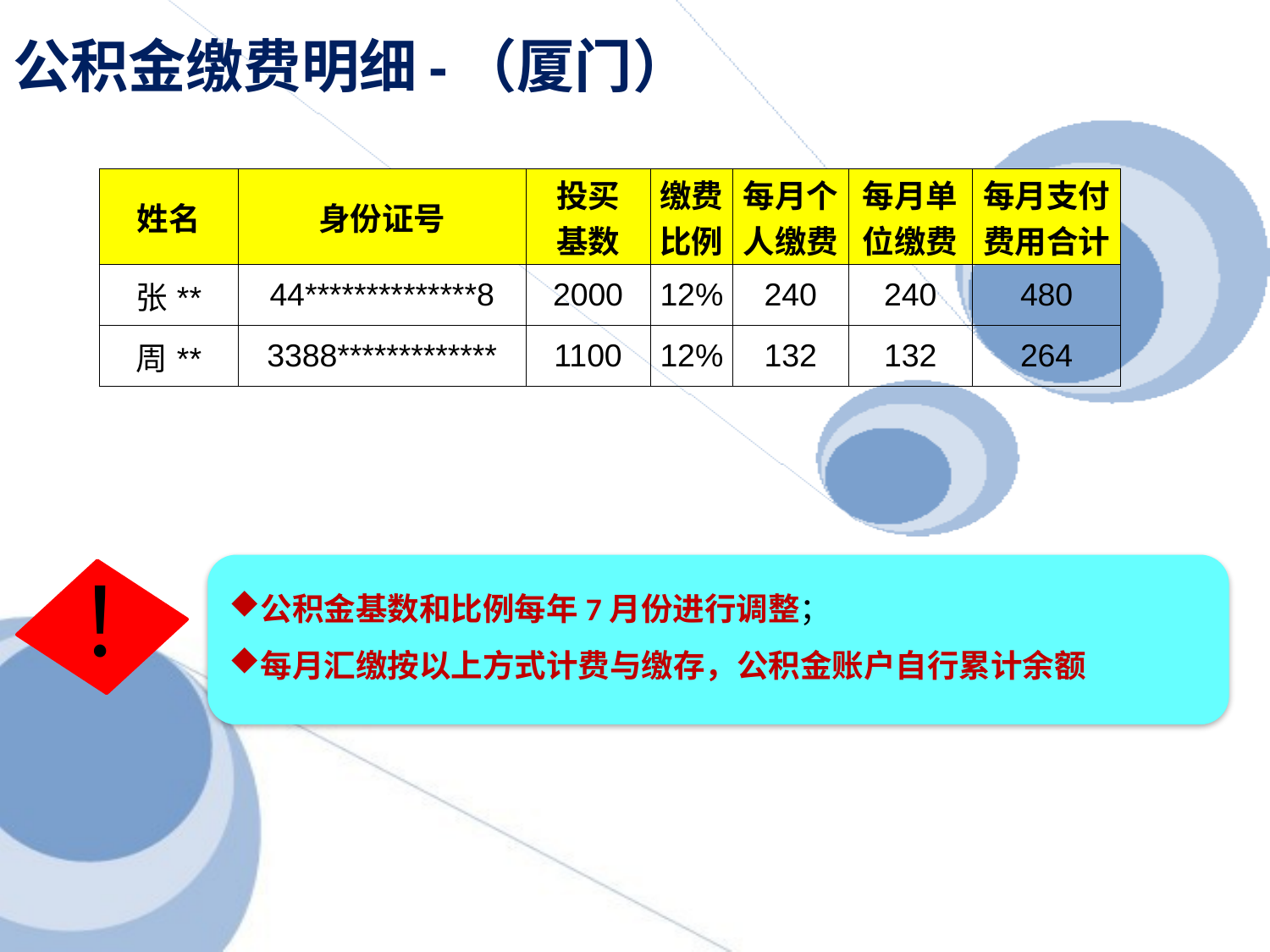

公积金缴费明细-（厦门）
| 姓名 | 身份证号 | 投买 基数 | 缴费比例 | 每月个人缴费 | 每月单位缴费 | 每月支付费用合计 |
| --- | --- | --- | --- | --- | --- | --- |
| 张\*\* | 44\*\*\*\*\*\*\*\*\*\*\*\*\*\*8 | 2000 | 12% | 240 | 240 | 480 |
| 周\*\* | 3388\*\*\*\*\*\*\*\*\*\*\*\*\* | 1100 | 12% | 132 | 132 | 264 |
公积金基数和比例每年7月份进行调整；
每月汇缴按以上方式计费与缴存，公积金账户自行累计余额

！